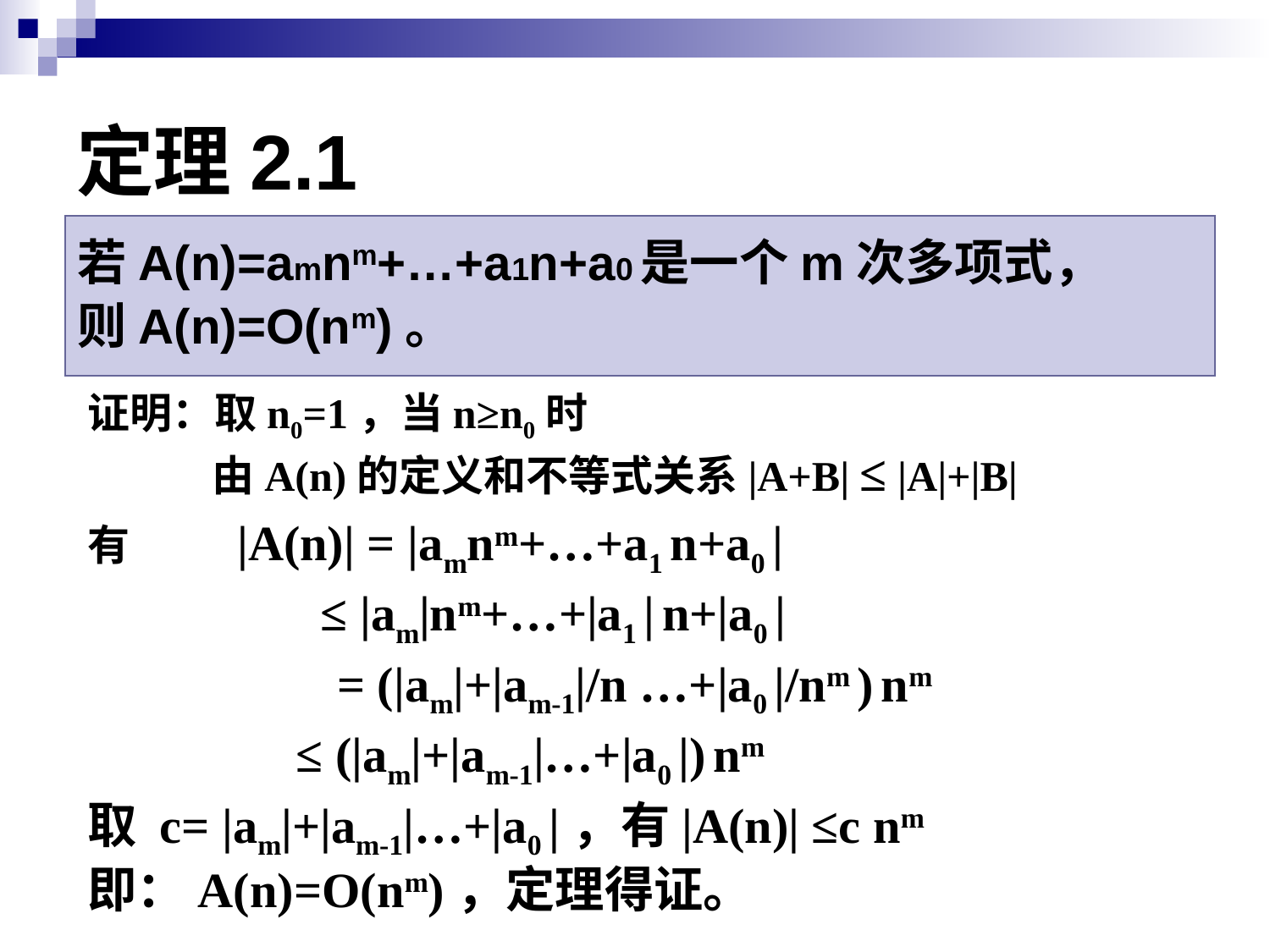

# 定理2.1
若A(n)=amnm+…+a1n+a0是一个m次多项式，
则A(n)=O(nm)。
证明：取n0=1，当n≥n0时
            由A(n)的定义和不等式关系|A+B| ≤ |A|+|B|
有	 |A(n)| = |amnm+…+a1 n+a0 |
                   ≤ |am|nm+…+|a1 | n+|a0 |
       	          = (|am|+|am-1|/n …+|a0 |/nm ) nm
                             ≤ (|am|+|am-1|…+|a0 |) nm
取 c= |am|+|am-1|…+|a0 |，有|A(n)| ≤c nm
即：A(n)=O(nm)，定理得证。